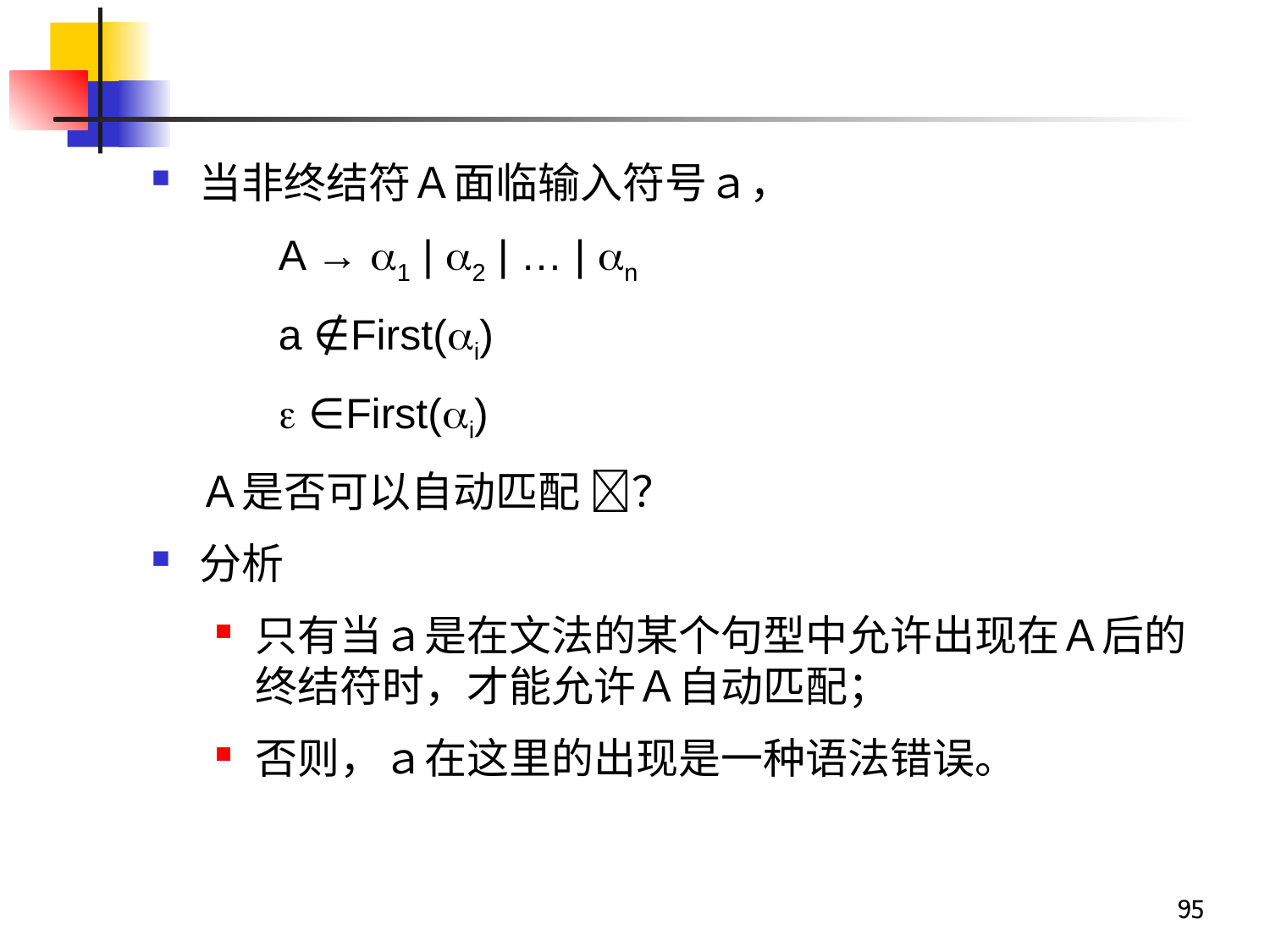

#
当非终结符Ａ面临输入符号ａ，
A → α1 | α2 | … | αn
a ∉First(αi)
ε ∈First(αi)
	Ａ是否可以自动匹配 ε？
分析
只有当ａ是在文法的某个句型中允许出现在Ａ后的终结符时，才能允许Ａ自动匹配；
否则，ａ在这里的出现是一种语法错误。

95